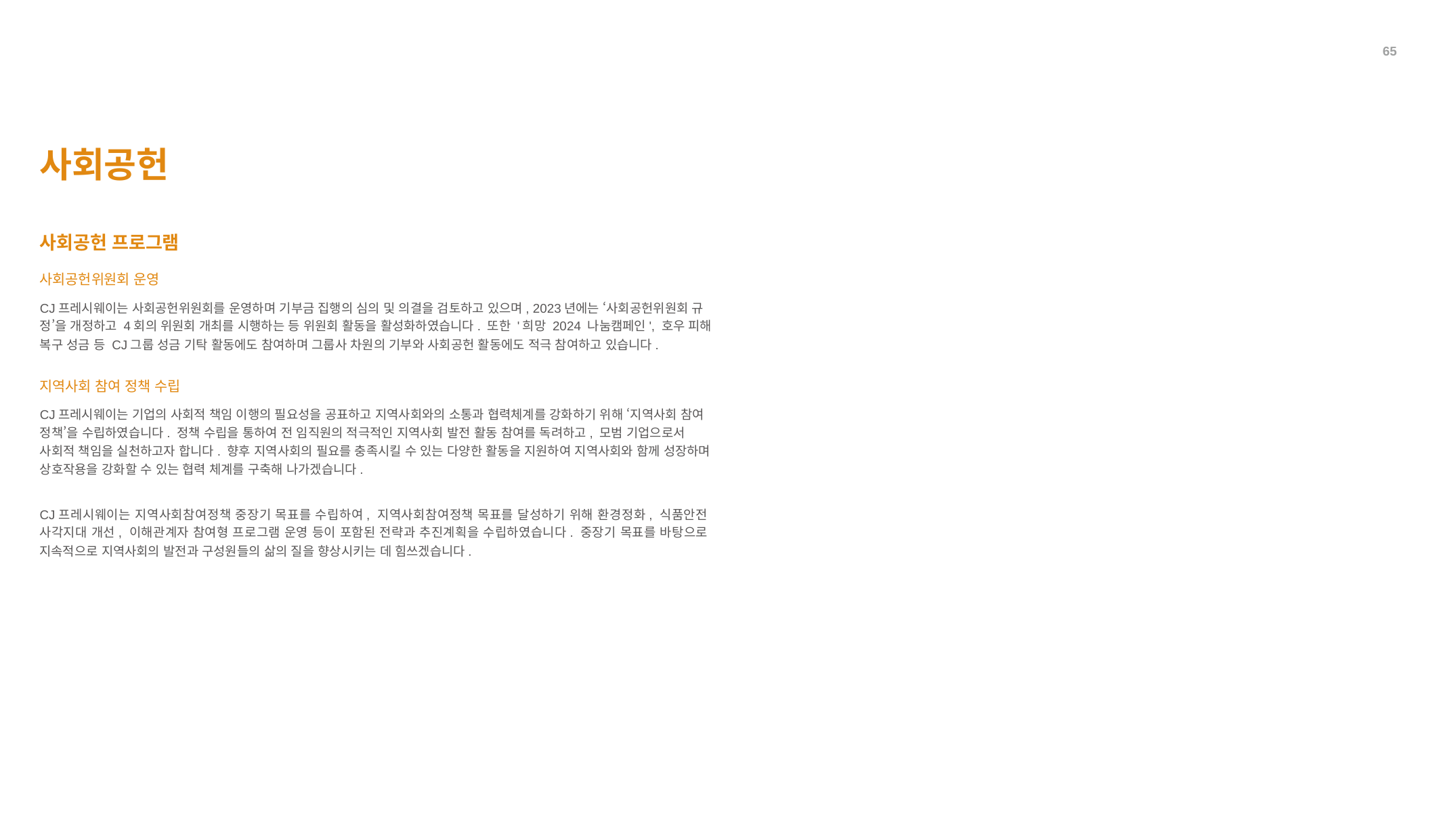

65
사회공헌
사회공헌 프로그램
사회공헌위원회 운영
CJ프레시웨이는 사회공헌위원회를 운영하며 기부금 집행의 심의 및 의결을 검토하고 있으며, 2023년에는 ‘사회공헌위원회 규정’을 개정하고 4회의 위원회 개최를 시행하는 등 위원회 활동을 활성화하였습니다. 또한 '희망 2024 나눔캠페인', 호우 피해 복구 성금 등 CJ그룹 성금 기탁 활동에도 참여하며 그룹사 차원의 기부와 사회공헌 활동에도 적극 참여하고 있습니다.
지역사회 참여 정책 수립
CJ프레시웨이는 기업의 사회적 책임 이행의 필요성을 공표하고 지역사회와의 소통과 협력체계를 강화하기 위해 ‘지역사회 참여 정책’을 수립하였습니다. 정책 수립을 통하여 전 임직원의 적극적인 지역사회 발전 활동 참여를 독려하고, 모범 기업으로서 사회적 책임을 실천하고자 합니다. 향후 지역사회의 필요를 충족시킬 수 있는 다양한 활동을 지원하여 지역사회와 함께 성장하며 상호작용을 강화할 수 있는 협력 체계를 구축해 나가겠습니다.
CJ프레시웨이는 지역사회참여정책 중장기 목표를 수립하여, 지역사회참여정책 목표를 달성하기 위해 환경정화, 식품안전 사각지대 개선, 이해관계자 참여형 프로그램 운영 등이 포함된 전략과 추진계획을 수립하였습니다. 중장기 목표를 바탕으로 지속적으로 지역사회의 발전과 구성원들의 삶의 질을 향상시키는 데 힘쓰겠습니다.